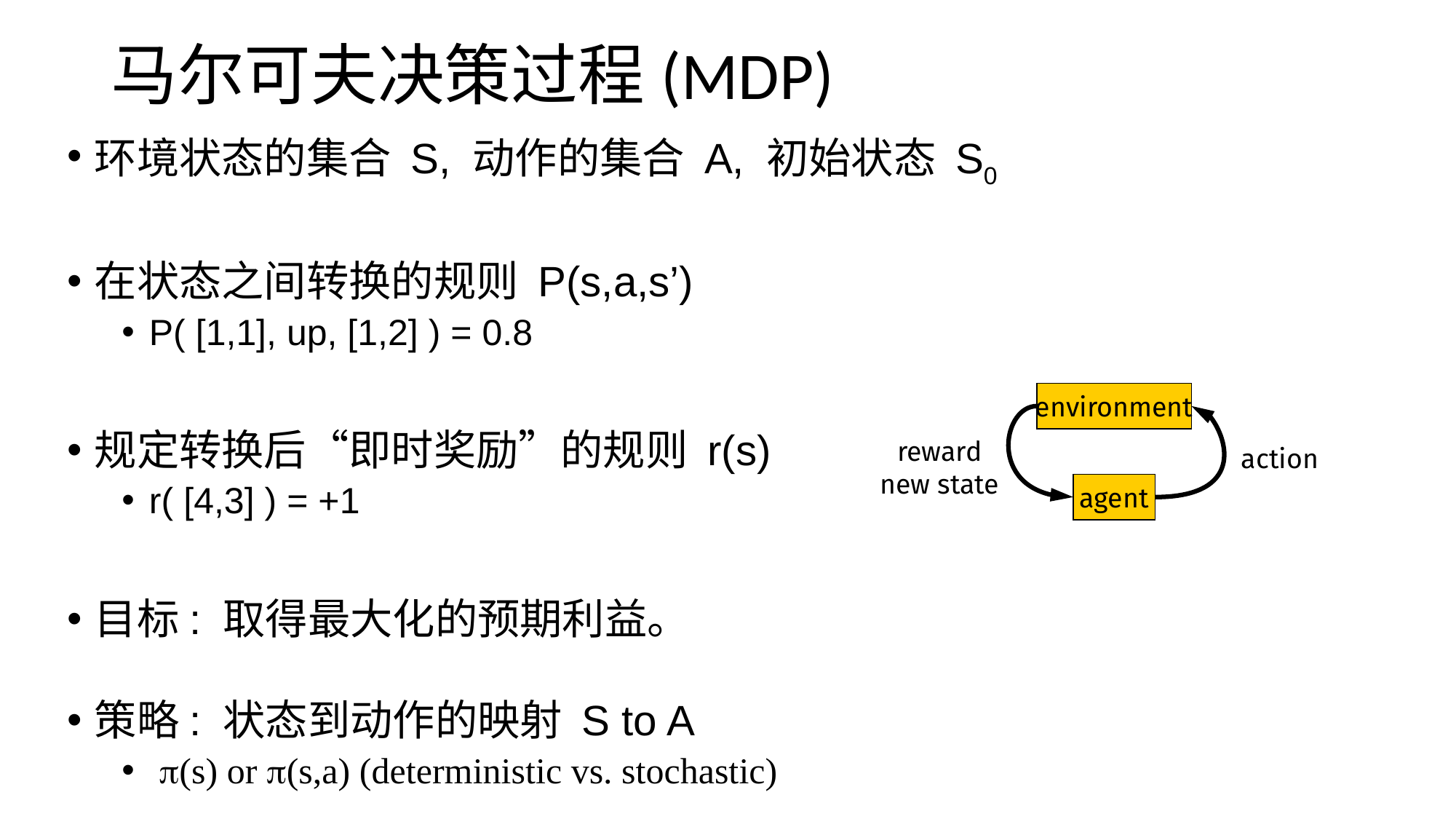

# 马尔可夫决策过程(MDP)
环境状态的集合 S, 动作的集合 A, 初始状态 S0

在状态之间转换的规则 P(s,a,s’)
P( [1,1], up, [1,2] ) = 0.8

规定转换后“即时奖励”的规则 r(s)
r( [4,3] ) = +1

目标: 取得最大化的预期利益。

策略: 状态到动作的映射 S to A
 π(s) or π(s,a) (deterministic vs. stochastic)

environment
reward
new state
action
agent